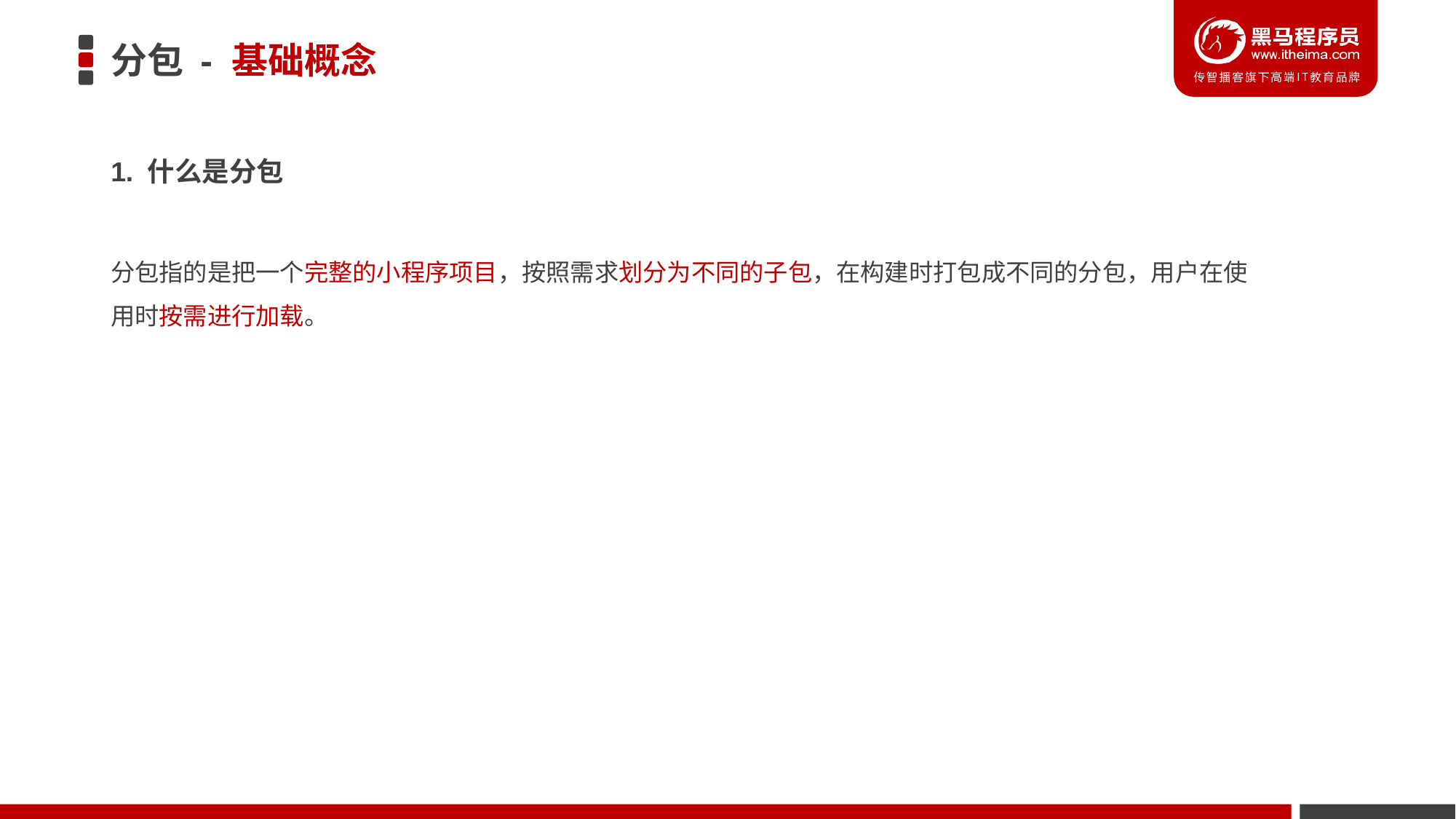

# 分包 - 基础概念
1. 什么是分包
分包指的是把一个完整的小程序项目，按照需求划分为不同的子包，在构建时打包成不同的分包，用户在使用时按需进行加载。